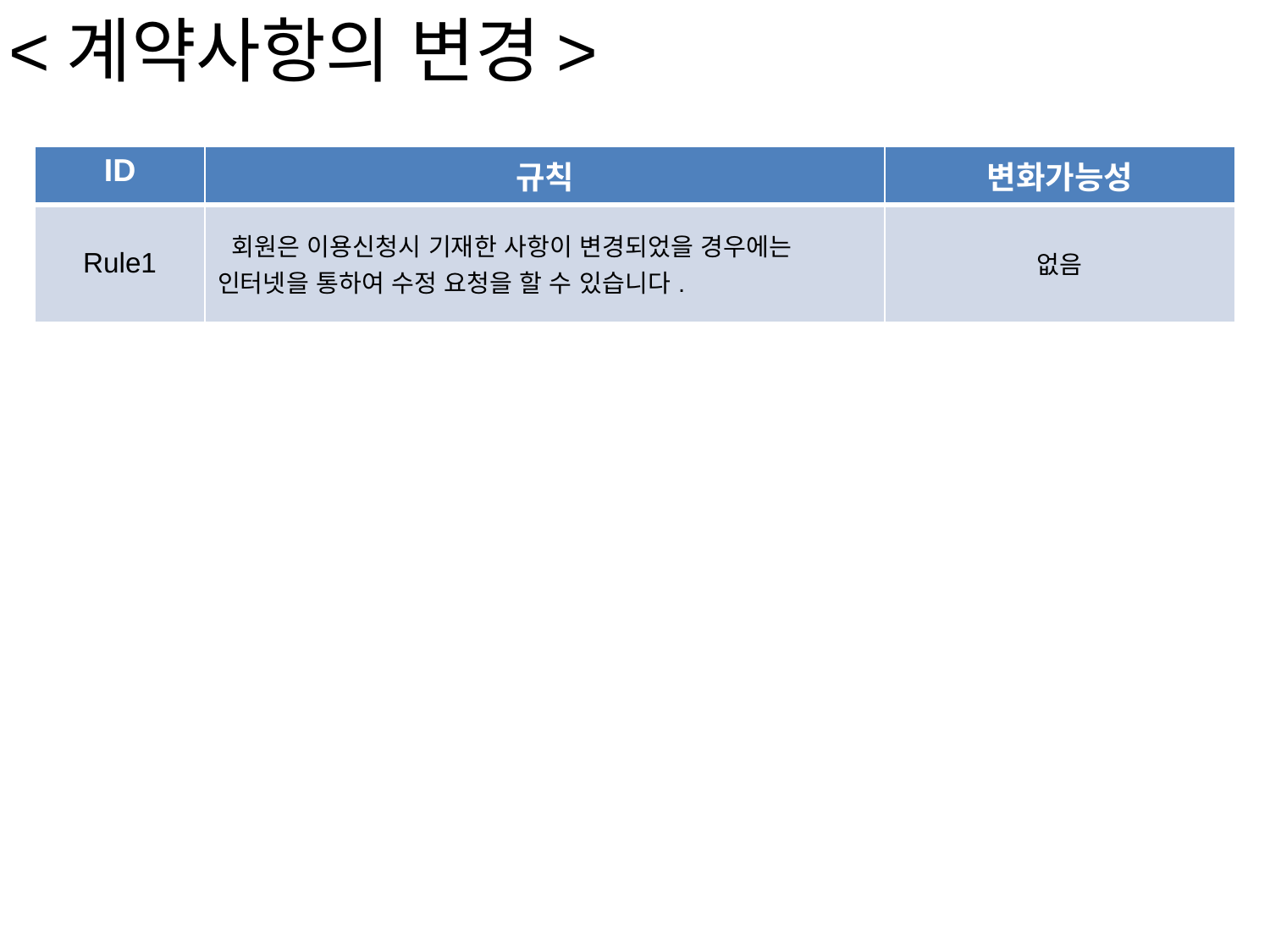

<계약사항의 변경>
| ID | 규칙 | 변화가능성 |
| --- | --- | --- |
| Rule1 | 회원은 이용신청시 기재한 사항이 변경되었을 경우에는 인터넷을 통하여 수정 요청을 할 수 있습니다. | 없음 |